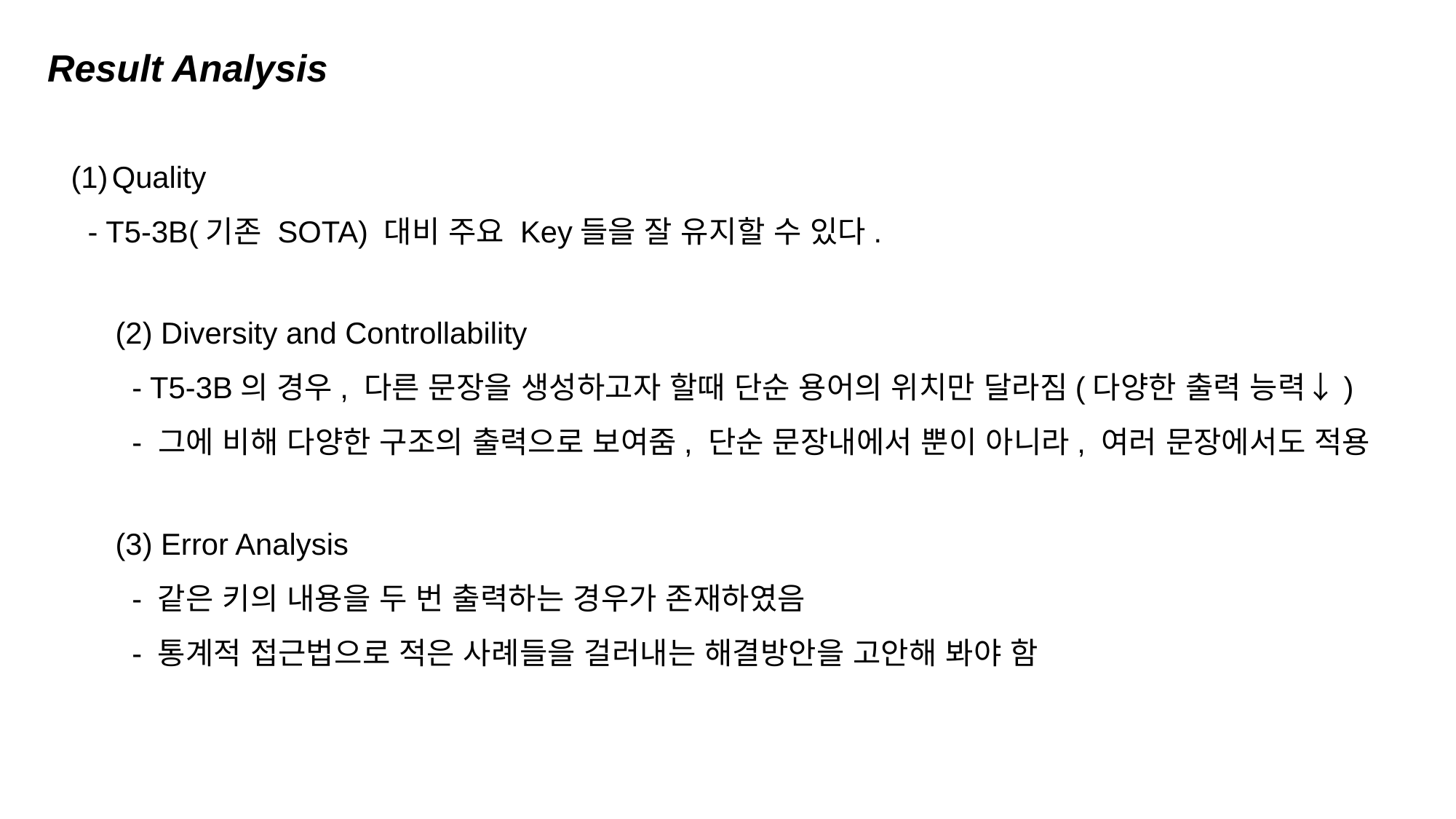

Result Analysis
Quality
  - T5-3B(기존 SOTA) 대비 주요 Key들을 잘 유지할 수 있다.
(2) Diversity and Controllability
  - T5-3B의 경우, 다른 문장을 생성하고자 할때 단순 용어의 위치만 달라짐(다양한 출력 능력↓)
  - 그에 비해 다양한 구조의 출력으로 보여줌, 단순 문장내에서 뿐이 아니라, 여러 문장에서도 적용
(3) Error Analysis
  - 같은 키의 내용을 두 번 출력하는 경우가 존재하였음
  - 통계적 접근법으로 적은 사례들을 걸러내는 해결방안을 고안해 봐야 함